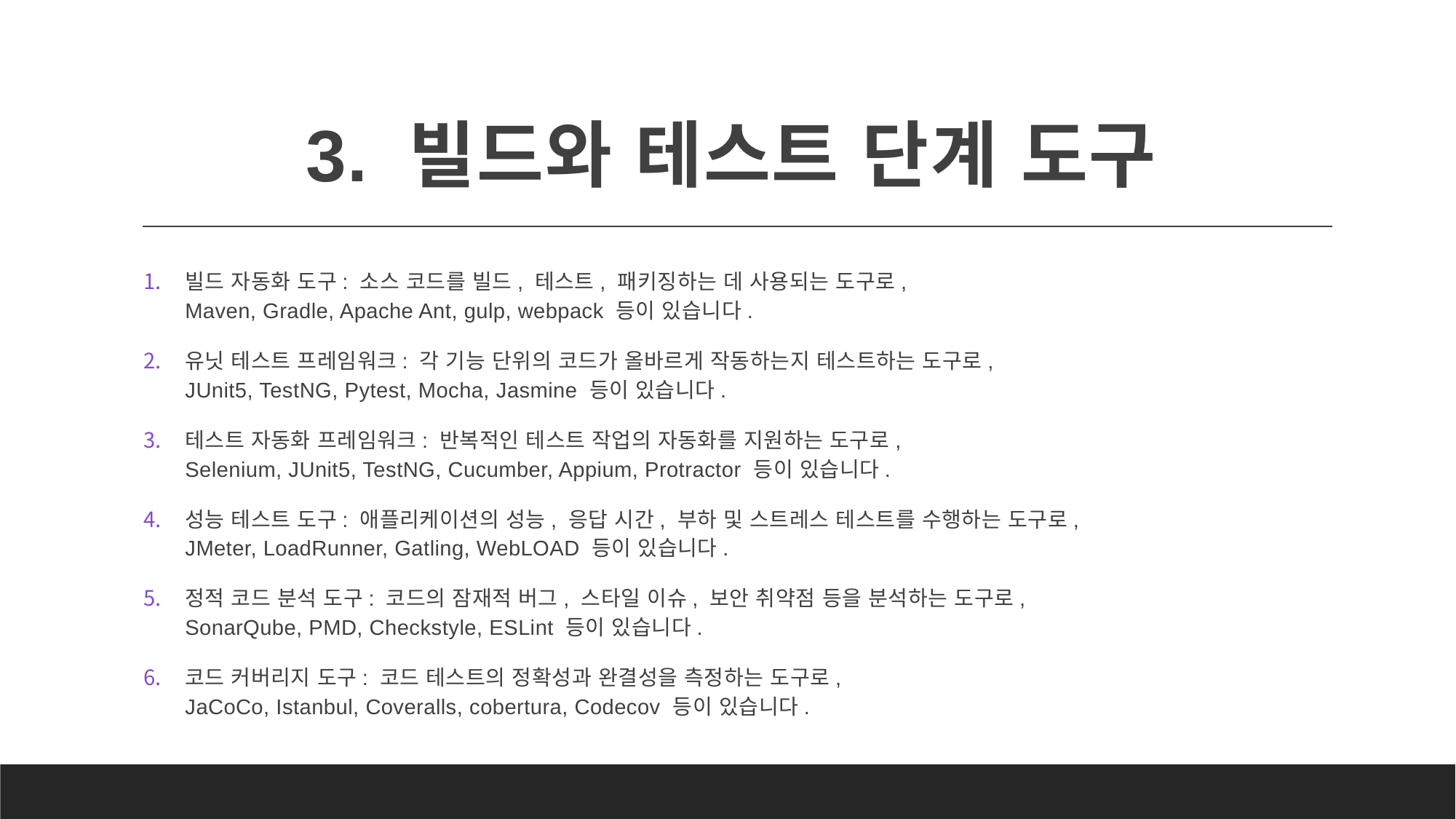

# 3. 빌드와 테스트 단계 도구
빌드 자동화 도구: 소스 코드를 빌드, 테스트, 패키징하는 데 사용되는 도구로,
Maven, Gradle, Apache Ant, gulp, webpack 등이 있습니다.
유닛 테스트 프레임워크: 각 기능 단위의 코드가 올바르게 작동하는지 테스트하는 도구로,
JUnit5, TestNG, Pytest, Mocha, Jasmine 등이 있습니다.
테스트 자동화 프레임워크: 반복적인 테스트 작업의 자동화를 지원하는 도구로,
Selenium, JUnit5, TestNG, Cucumber, Appium, Protractor 등이 있습니다.
성능 테스트 도구: 애플리케이션의 성능, 응답 시간, 부하 및 스트레스 테스트를 수행하는 도구로,
JMeter, LoadRunner, Gatling, WebLOAD 등이 있습니다.
정적 코드 분석 도구: 코드의 잠재적 버그, 스타일 이슈, 보안 취약점 등을 분석하는 도구로,
SonarQube, PMD, Checkstyle, ESLint 등이 있습니다.
코드 커버리지 도구: 코드 테스트의 정확성과 완결성을 측정하는 도구로,
JaCoCo, Istanbul, Coveralls, cobertura, Codecov 등이 있습니다.